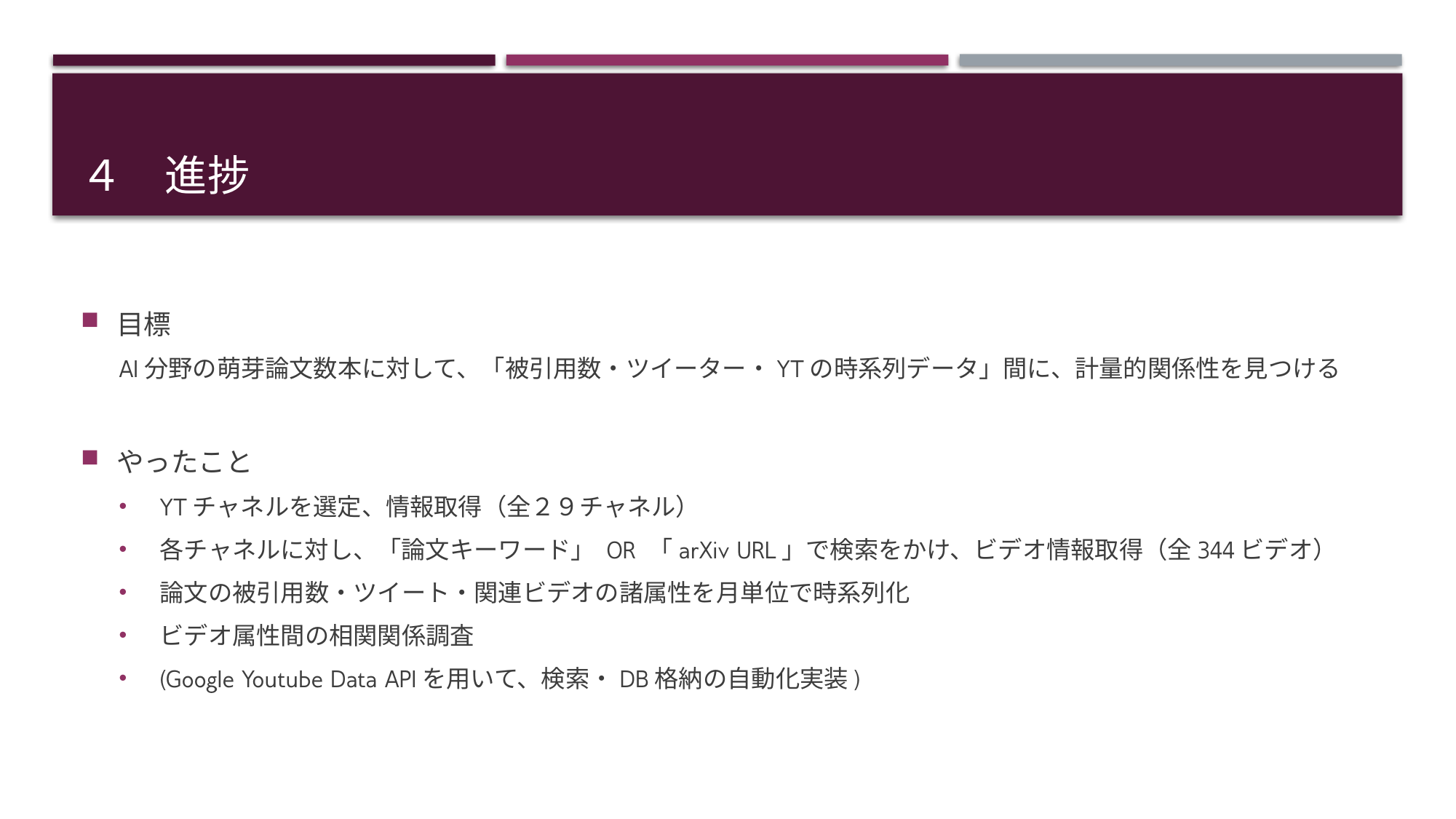

# ４　進捗
目標
AI分野の萌芽論文数本に対して、「被引用数・ツイーター・YTの時系列データ」間に、計量的関係性を見つける

やったこと
YTチャネルを選定、情報取得（全２９チャネル）
各チャネルに対し、「論文キーワード」 OR 「arXiv URL」で検索をかけ、ビデオ情報取得（全344ビデオ）
論文の被引用数・ツイート・関連ビデオの諸属性を月単位で時系列化
ビデオ属性間の相関関係調査
(Google Youtube Data APIを用いて、検索・DB格納の自動化実装)